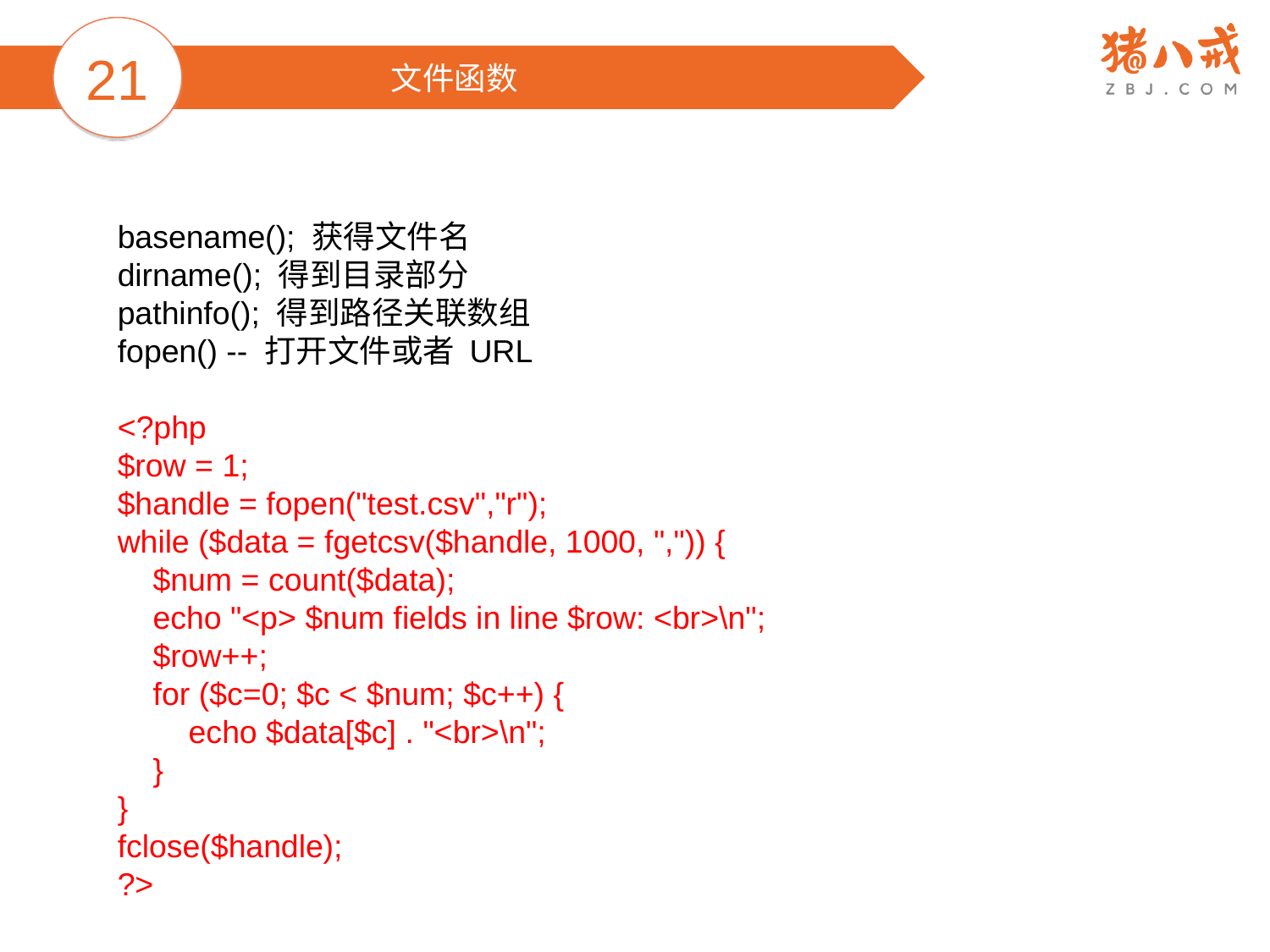

21
文件函数

basename(); 获得文件名
dirname(); 得到目录部分
pathinfo(); 得到路径关联数组
fopen() -- 打开文件或者 URL

<?php
$row = 1;
$handle = fopen("test.csv","r");
while ($data = fgetcsv($handle, 1000, ",")) {
    $num = count($data);
    echo "<p> $num fields in line $row: <br>\n";
    $row++;
    for ($c=0; $c < $num; $c++) {
        echo $data[$c] . "<br>\n";
    }
}
fclose($handle);
?>